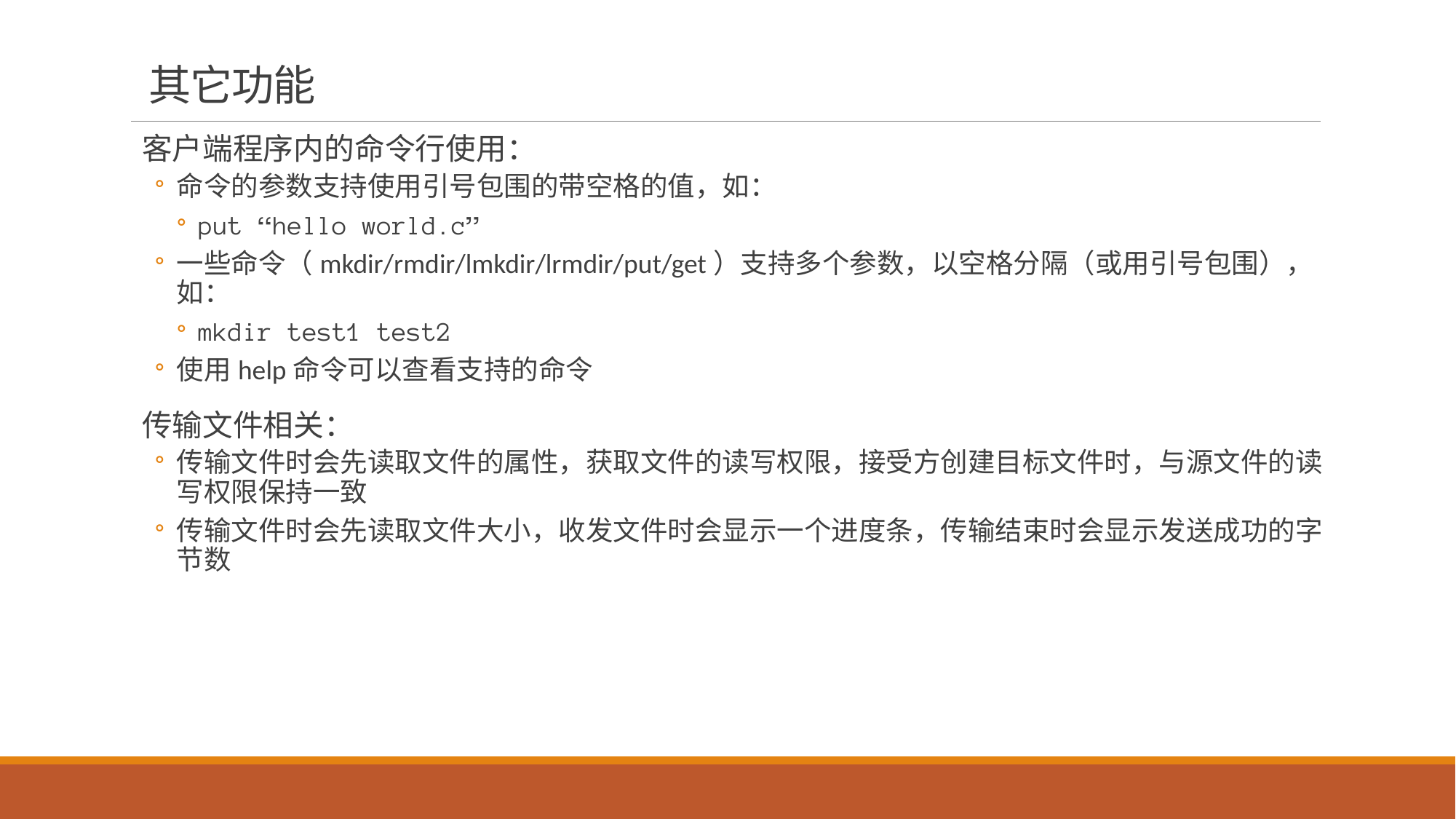

其它功能
客户端程序内的命令行使用：
命令的参数支持使用引号包围的带空格的值，如：
put “hello world.c”
一些命令（mkdir/rmdir/lmkdir/lrmdir/put/get）支持多个参数，以空格分隔（或用引号包围），如：
mkdir test1 test2
使用help命令可以查看支持的命令
传输文件相关：
传输文件时会先读取文件的属性，获取文件的读写权限，接受方创建目标文件时，与源文件的读写权限保持一致
传输文件时会先读取文件大小，收发文件时会显示一个进度条，传输结束时会显示发送成功的字节数